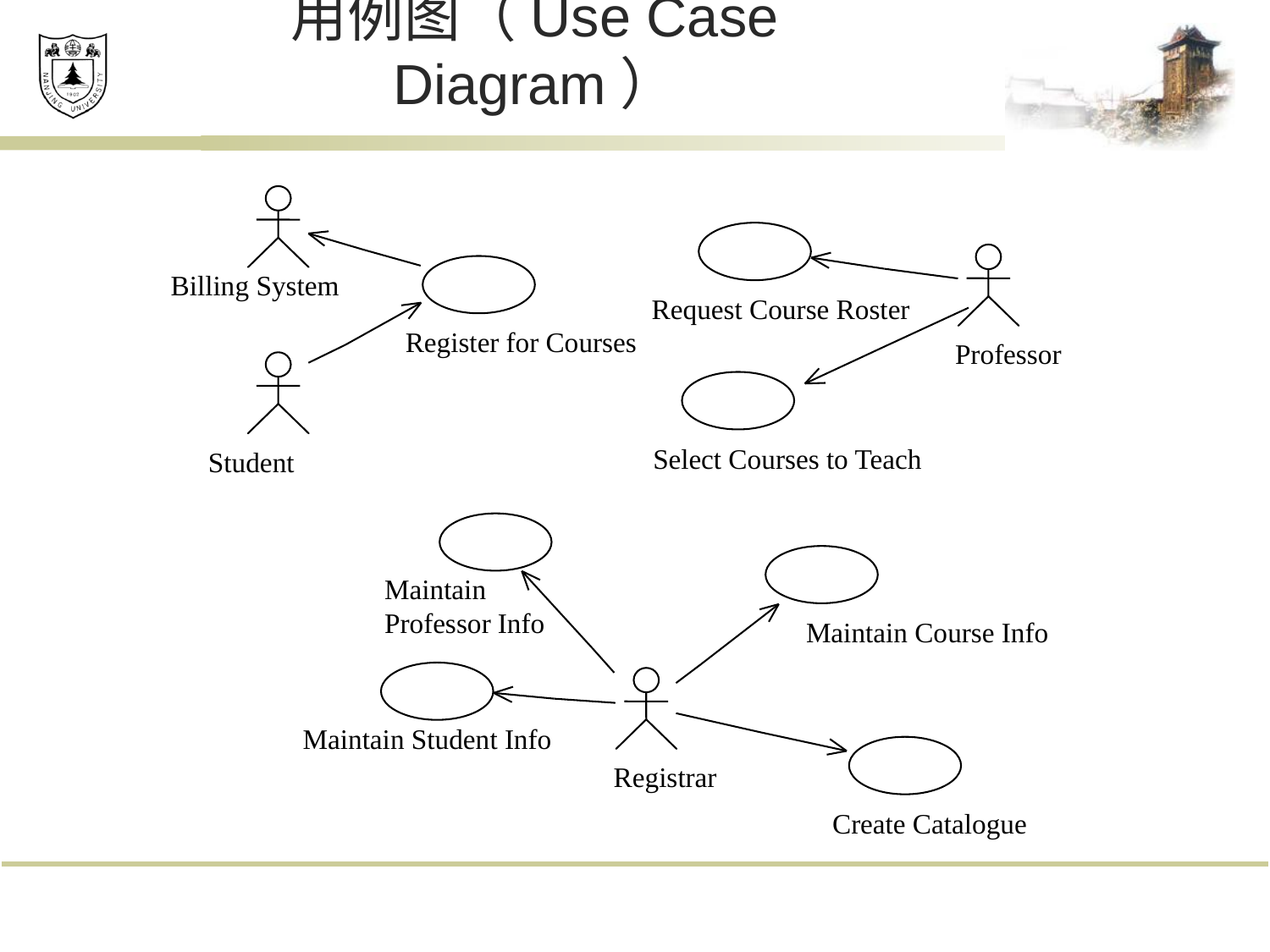

# 用例图（Use Case Diagram）

Billing System

Request Course Roster

Register for Courses
Professor

Select Courses to Teach
Student

Maintain
Professor Info

Maintain Course Info

Maintain Student Info

Registrar
Create Catalogue